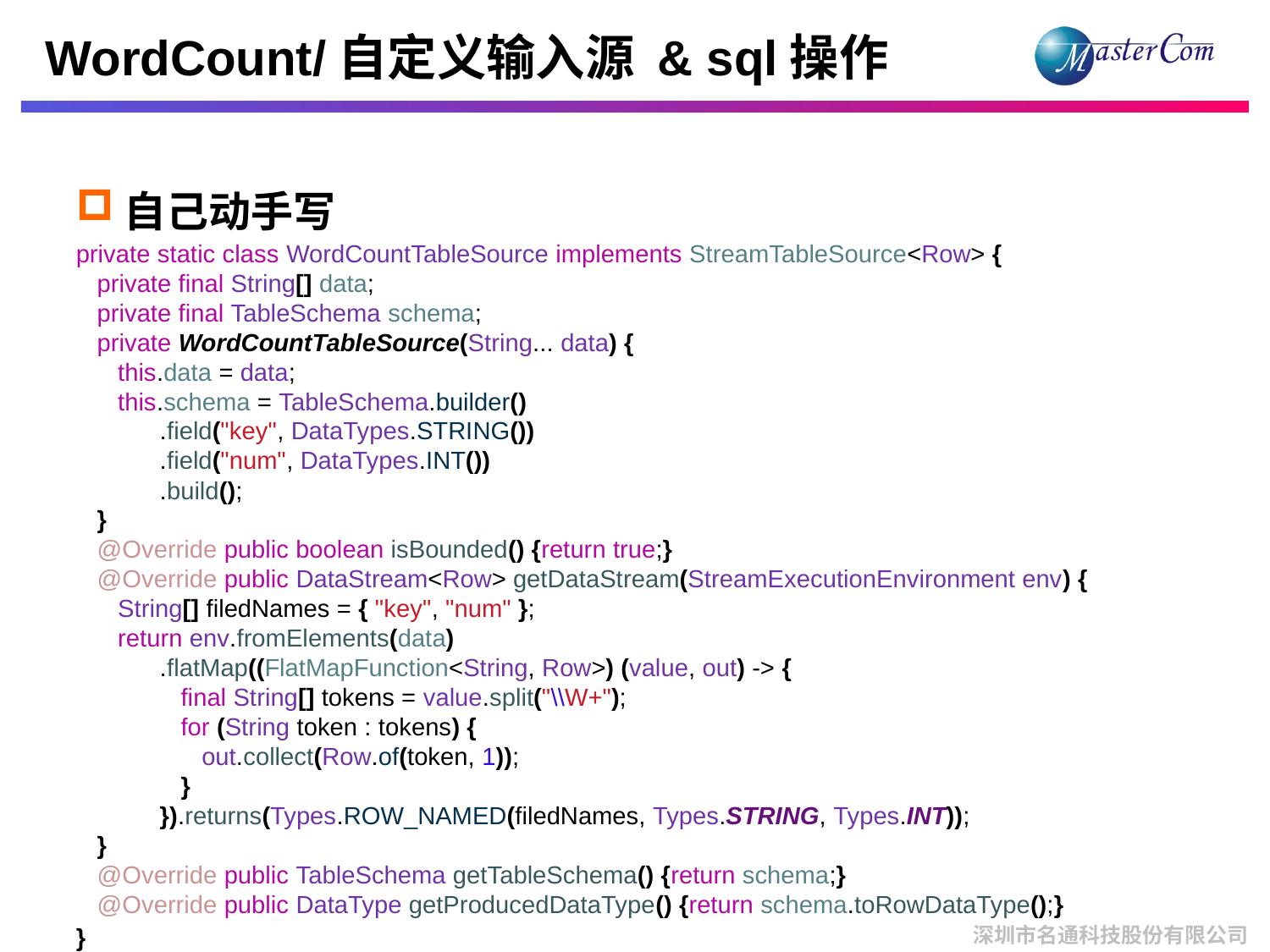

# WordCount/自定义输入源 & sql操作
自己动手写
private static class WordCountTableSource implements StreamTableSource<Row> {
   private final String[] data;
   private final TableSchema schema;
   private WordCountTableSource(String... data) {
      this.data = data;
      this.schema = TableSchema.builder()
            .field("key", DataTypes.STRING())
            .field("num", DataTypes.INT())
            .build();
   }
   @Override public boolean isBounded() {return true;}
   @Override public DataStream<Row> getDataStream(StreamExecutionEnvironment env) {
      String[] filedNames = { "key", "num" };
      return env.fromElements(data)
            .flatMap((FlatMapFunction<String, Row>) (value, out) -> {
               final String[] tokens = value.split("\\W+");
               for (String token : tokens) {
                  out.collect(Row.of(token, 1));
               }
            }).returns(Types.ROW_NAMED(filedNames, Types.STRING, Types.INT));
   }
   @Override public TableSchema getTableSchema() {return schema;}
   @Override public DataType getProducedDataType() {return schema.toRowDataType();}
}